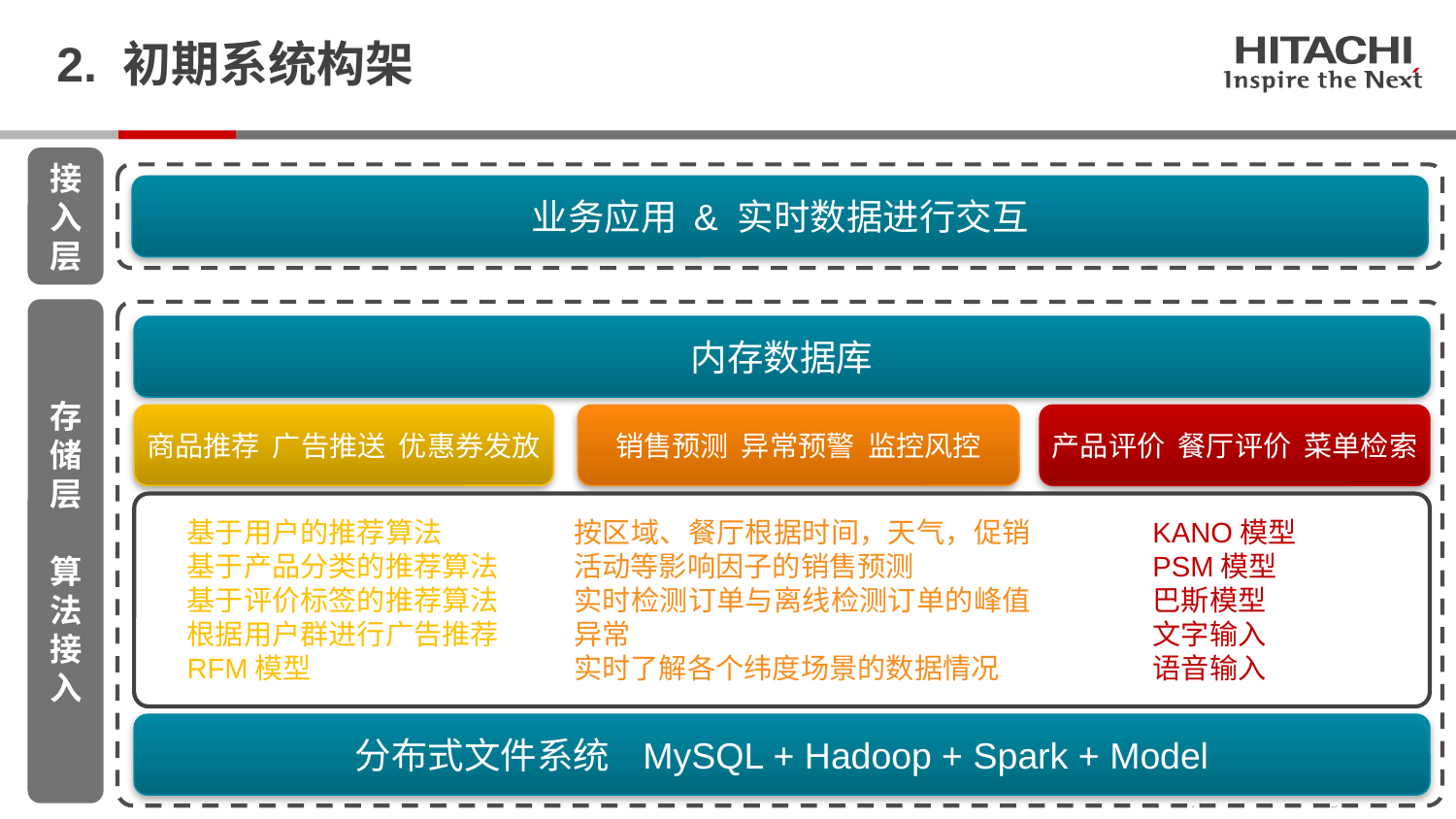

# 2. 初期系统构架
接入层

业务应用 & 实时数据进行交互
存储层

算法接入

内存数据库
销售预测  异常预警  监控风控
产品评价  餐厅评价  菜单检索
商品推荐  广告推送  优惠券发放

基于用户的推荐算法
基于产品分类的推荐算法
基于评价标签的推荐算法
根据用户群进行广告推荐
RFM模型
按区域、餐厅根据时间，天气，促销活动等影响因子的销售预测
实时检测订单与离线检测订单的峰值异常
实时了解各个纬度场景的数据情况
KANO模型
PSM模型
巴斯模型
文字输入
语音输入
分布式文件系统   MySQL + Hadoop + Spark + Model